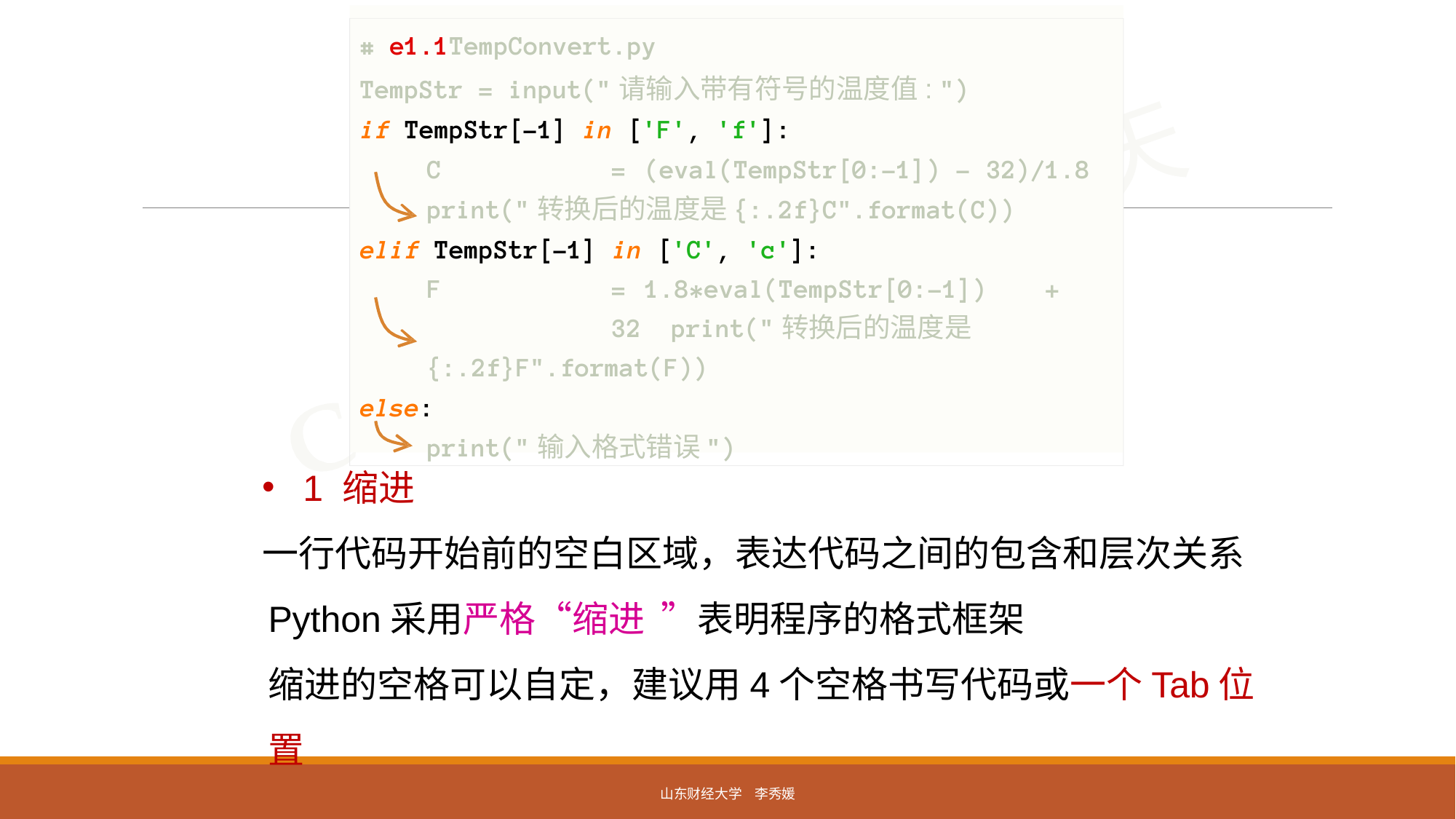

# # e1.1TempConvert.py
TempStr = input("请输入带有符号的温度值: ")
if TempStr[-1] in ['F', 'f']:
C	=	(eval(TempStr[0:-1]) - 32)/1.8
print("转换后的温度是{:.2f}C".format(C))
elif TempStr[-1] in ['C', 'c']:
F	=	1.8*eval(TempStr[0:-1])	+	32  print("转换后的温度是{:.2f}F".format(F))
else:
print("输入格式错误")

1 缩进
一行代码开始前的空白区域，表达代码之间的包含和层次关系
Python采用严格“缩进  ”表明程序的格式框架
缩进的空格可以自定，建议用4个空格书写代码或一个Tab位置
山东财经大学   李秀媛